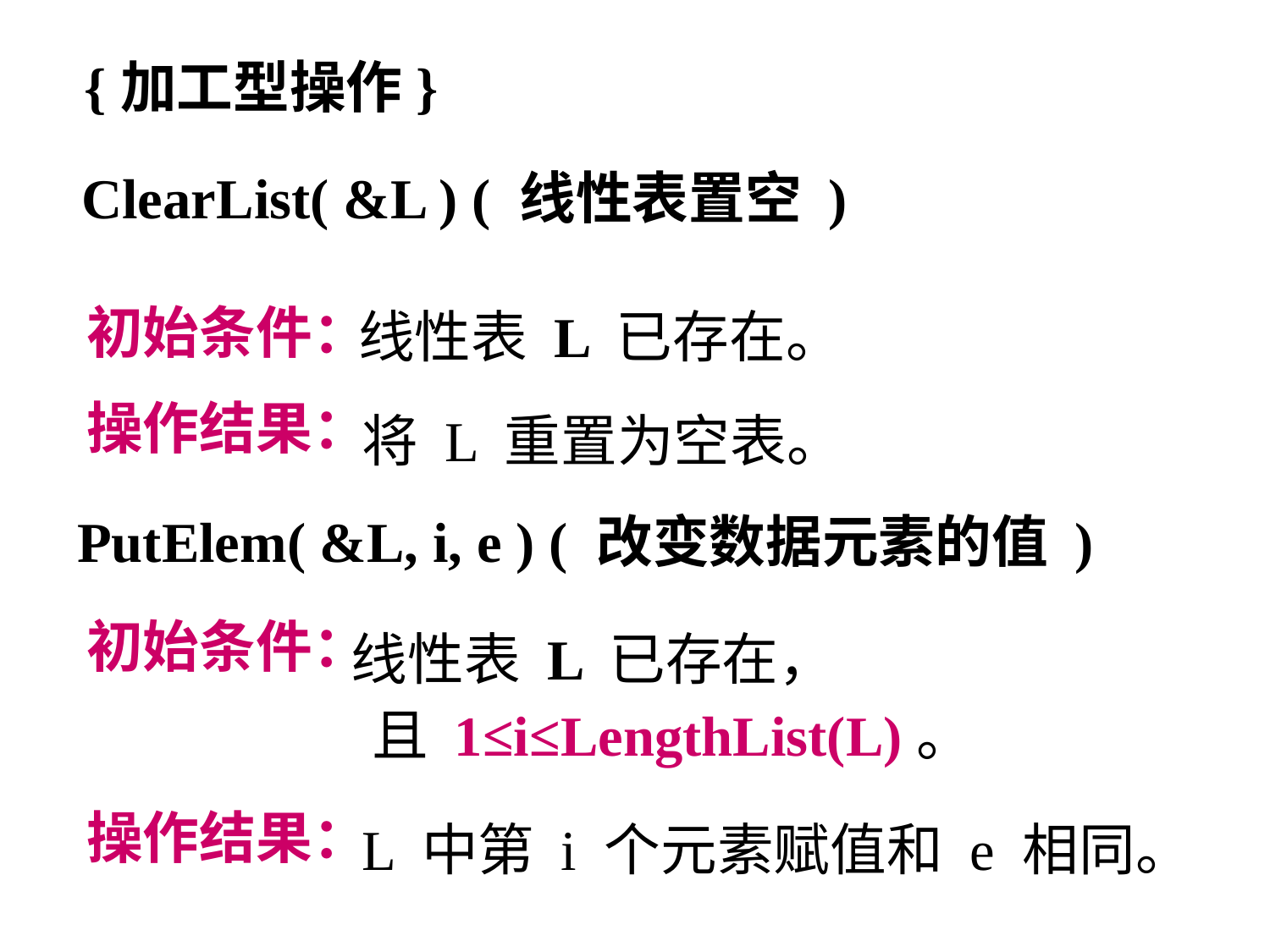

{加工型操作}
 ClearList( &L ) ( 线性表置空 )
初始条件：
操作结果：
线性表 L 已存在。
将 L 重置为空表。
PutElem( &L, i, e ) ( 改变数据元素的值 )
初始条件：

操作结果：
线性表 L 已存在，
且 1≤i≤LengthList(L)。
L 中第 i 个元素赋值和 e 相同。